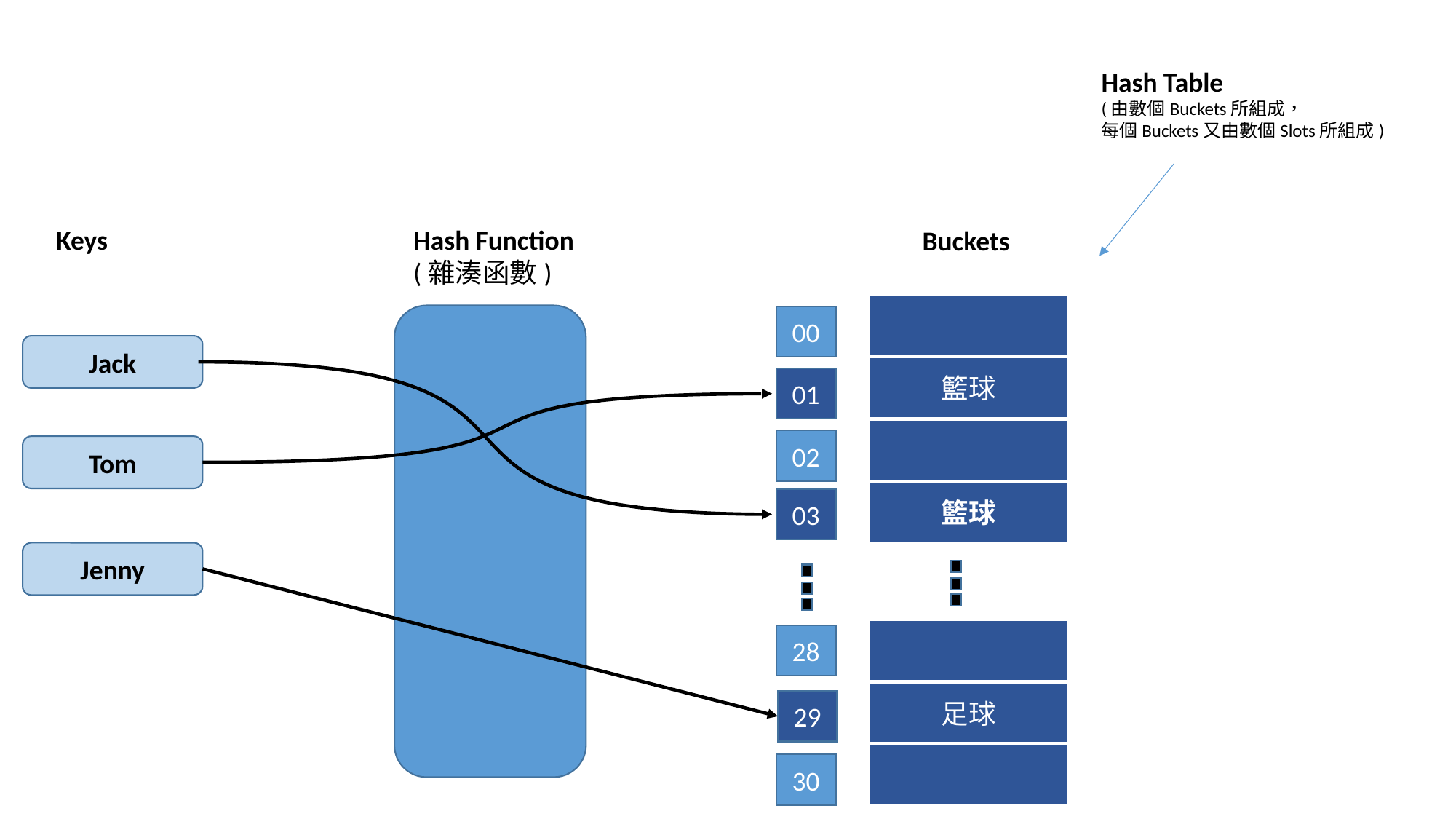

Hash Table
(由數個Buckets所組成，
每個Buckets又由數個Slots所組成)
Keys
Hash Function
(雜湊函數)
Buckets

00
Jack
籃球
01

02
Tom
籃球
03
Jenny

28
足球
29

30